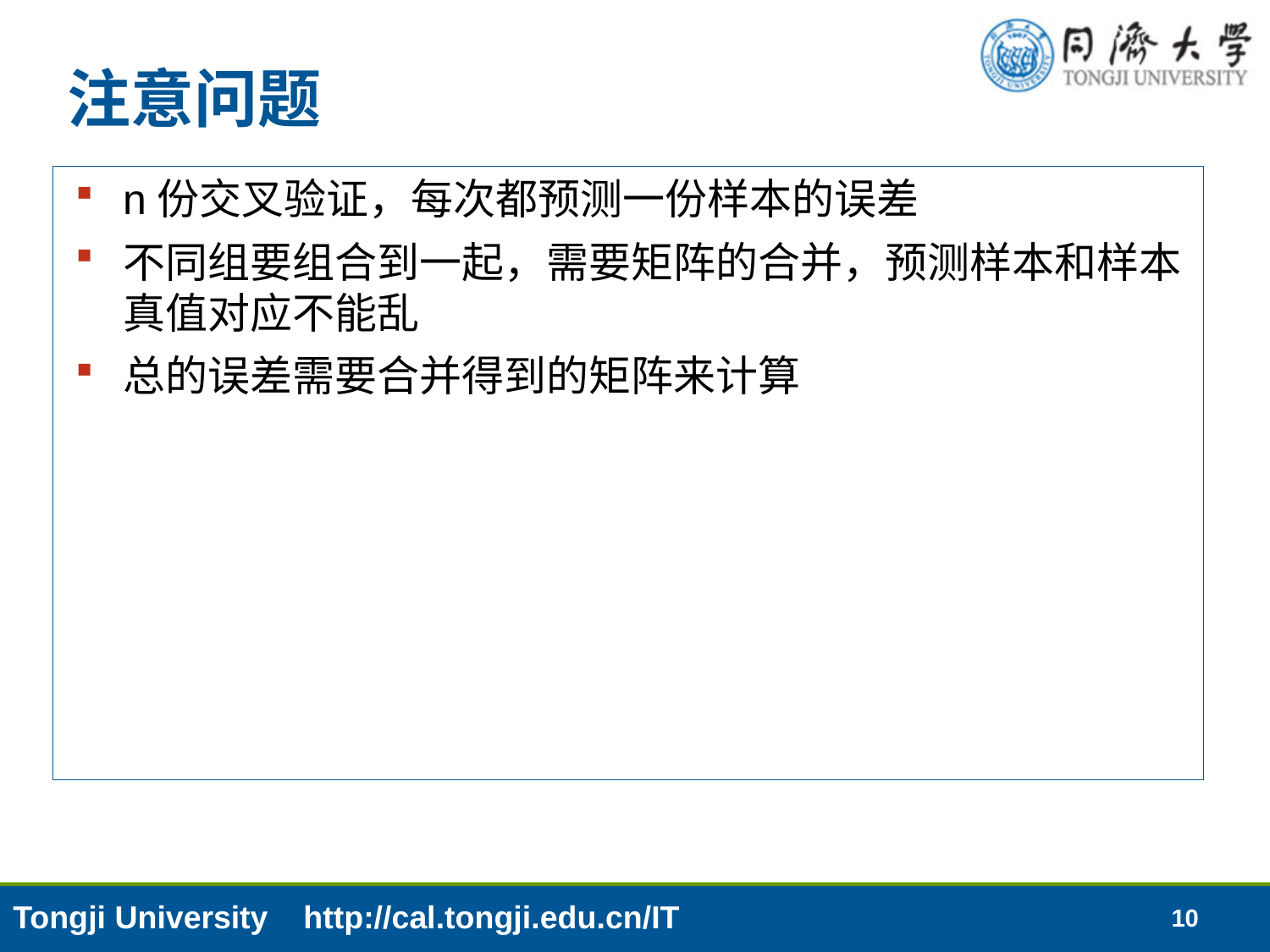

# 注意问题
n份交叉验证，每次都预测一份样本的误差
不同组要组合到一起，需要矩阵的合并，预测样本和样本真值对应不能乱
总的误差需要合并得到的矩阵来计算